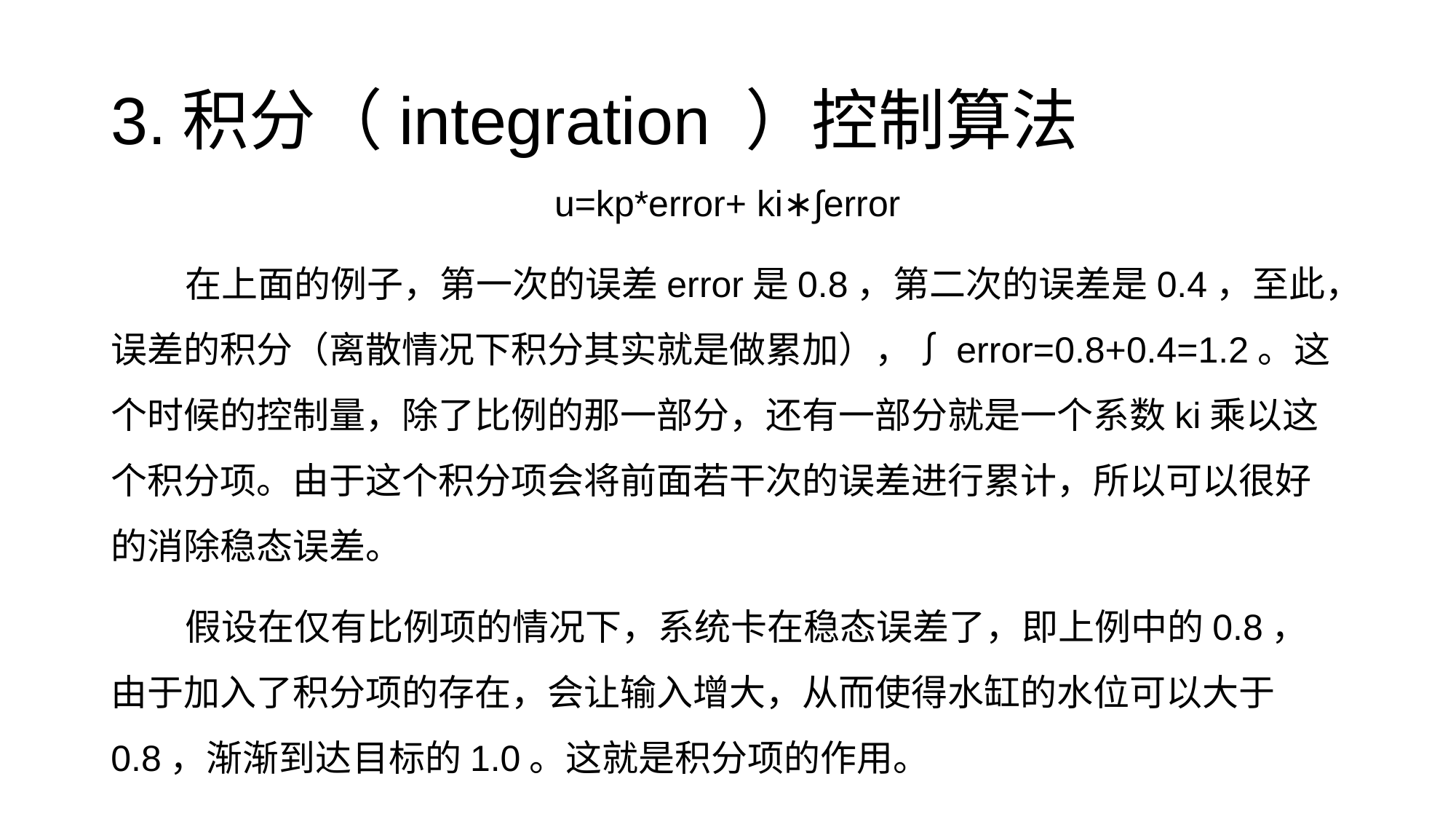

# 3.积分（integration ）控制算法
u=kp*error+ ki∗∫error
        在上面的例子，第一次的误差error是0.8，第二次的误差是0.4，至此，误差的积分（离散情况下积分其实就是做累加），∫error=0.8+0.4=1.2。这个时候的控制量，除了比例的那一部分，还有一部分就是一个系数ki乘以这个积分项。由于这个积分项会将前面若干次的误差进行累计，所以可以很好的消除稳态误差。
        假设在仅有比例项的情况下，系统卡在稳态误差了，即上例中的0.8，由于加入了积分项的存在，会让输入增大，从而使得水缸的水位可以大于0.8，渐渐到达目标的1.0。这就是积分项的作用。